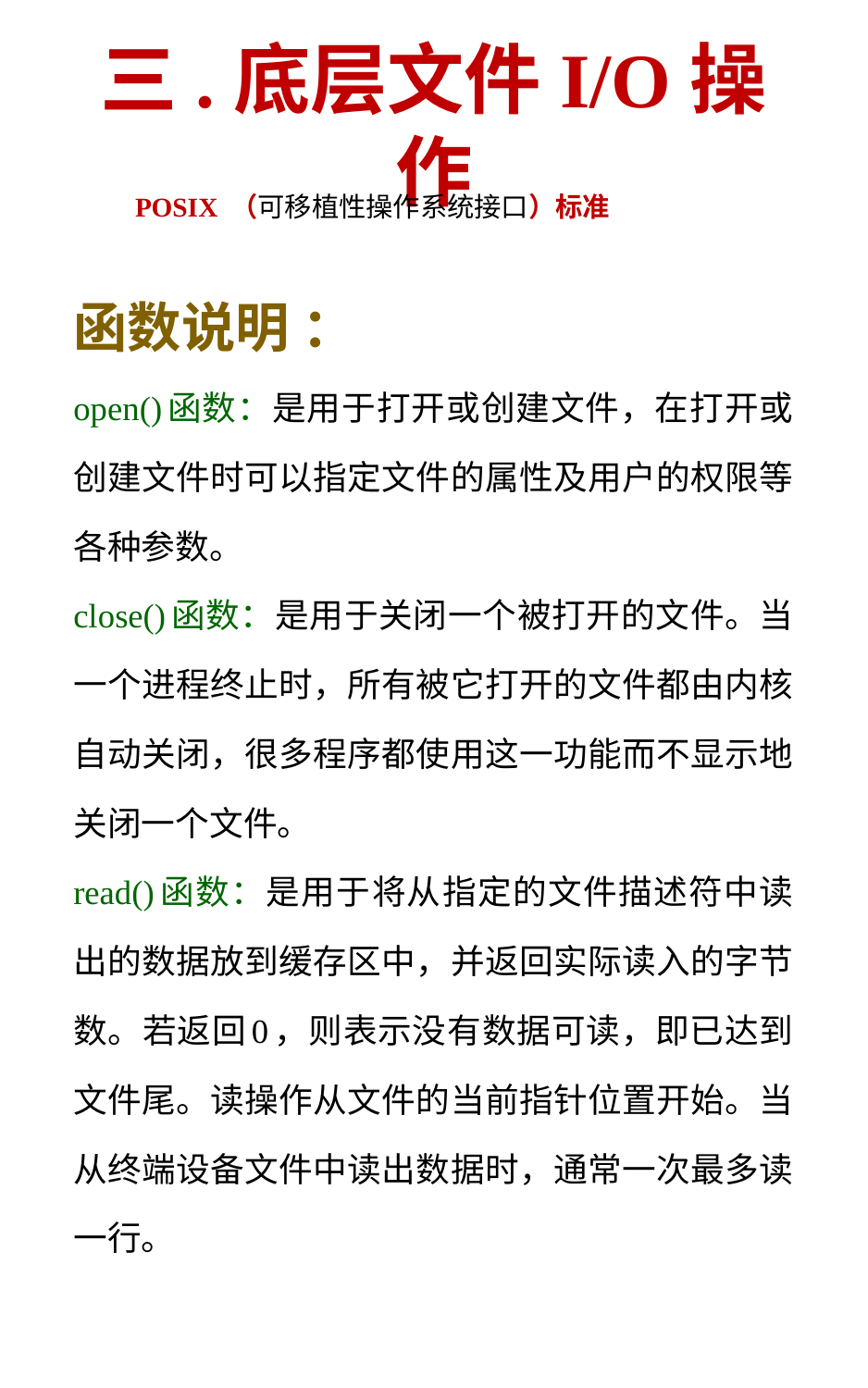

# 三.底层文件I/O操作
POSIX （可移植性操作系统接口）标准
函数说明 ：
open()函数：是用于打开或创建文件，在打开或创建文件时可以指定文件的属性及用户的权限等各种参数。
close()函数：是用于关闭一个被打开的文件。当一个进程终止时，所有被它打开的文件都由内核自动关闭，很多程序都使用这一功能而不显示地关闭一个文件。
read()函数：是用于将从指定的文件描述符中读出的数据放到缓存区中，并返回实际读入的字节数。若返回0，则表示没有数据可读，即已达到文件尾。读操作从文件的当前指针位置开始。当从终端设备文件中读出数据时，通常一次最多读一行。